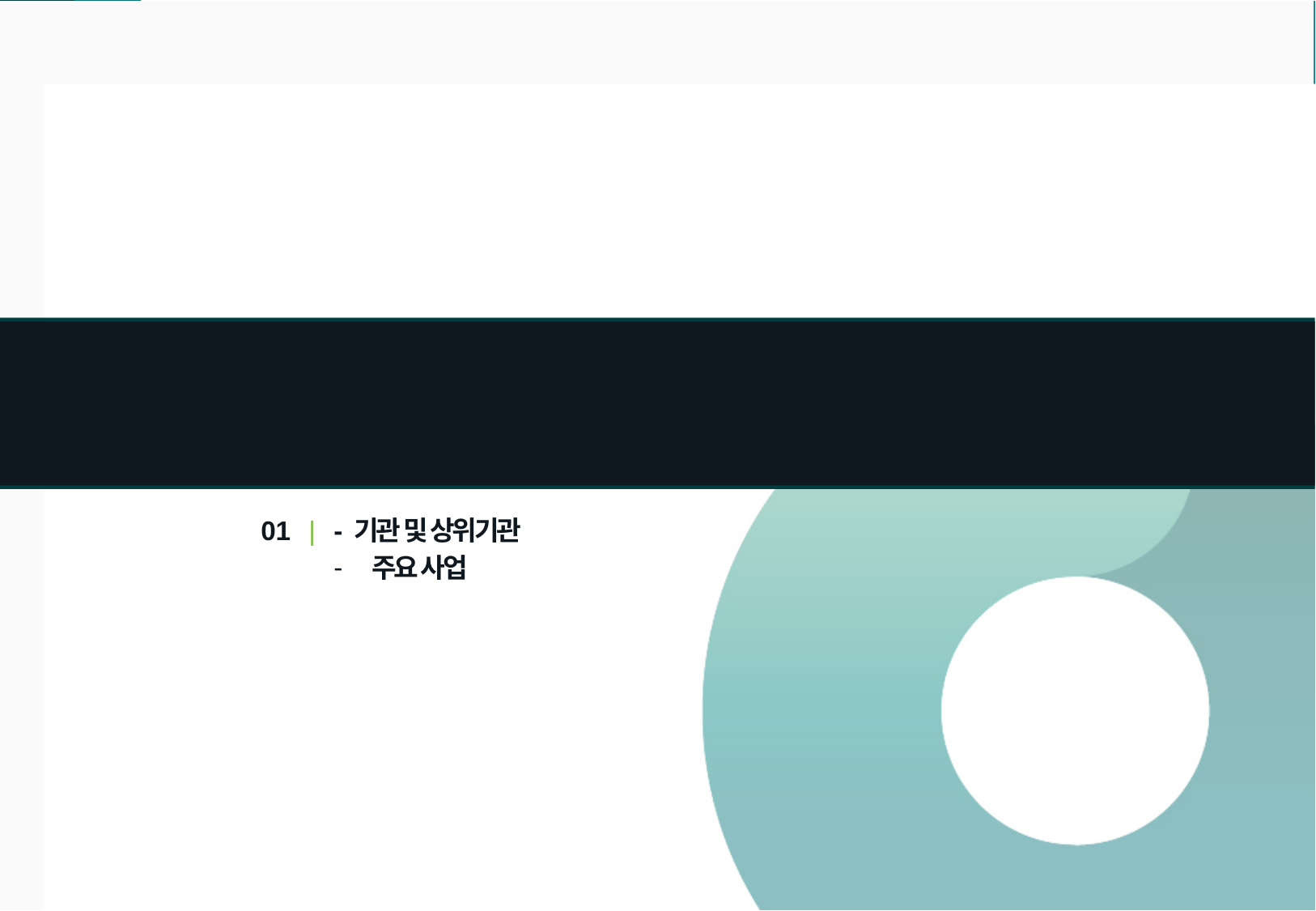

# 프로젝트 개요
- 기관 및 상위기관
주요 사업